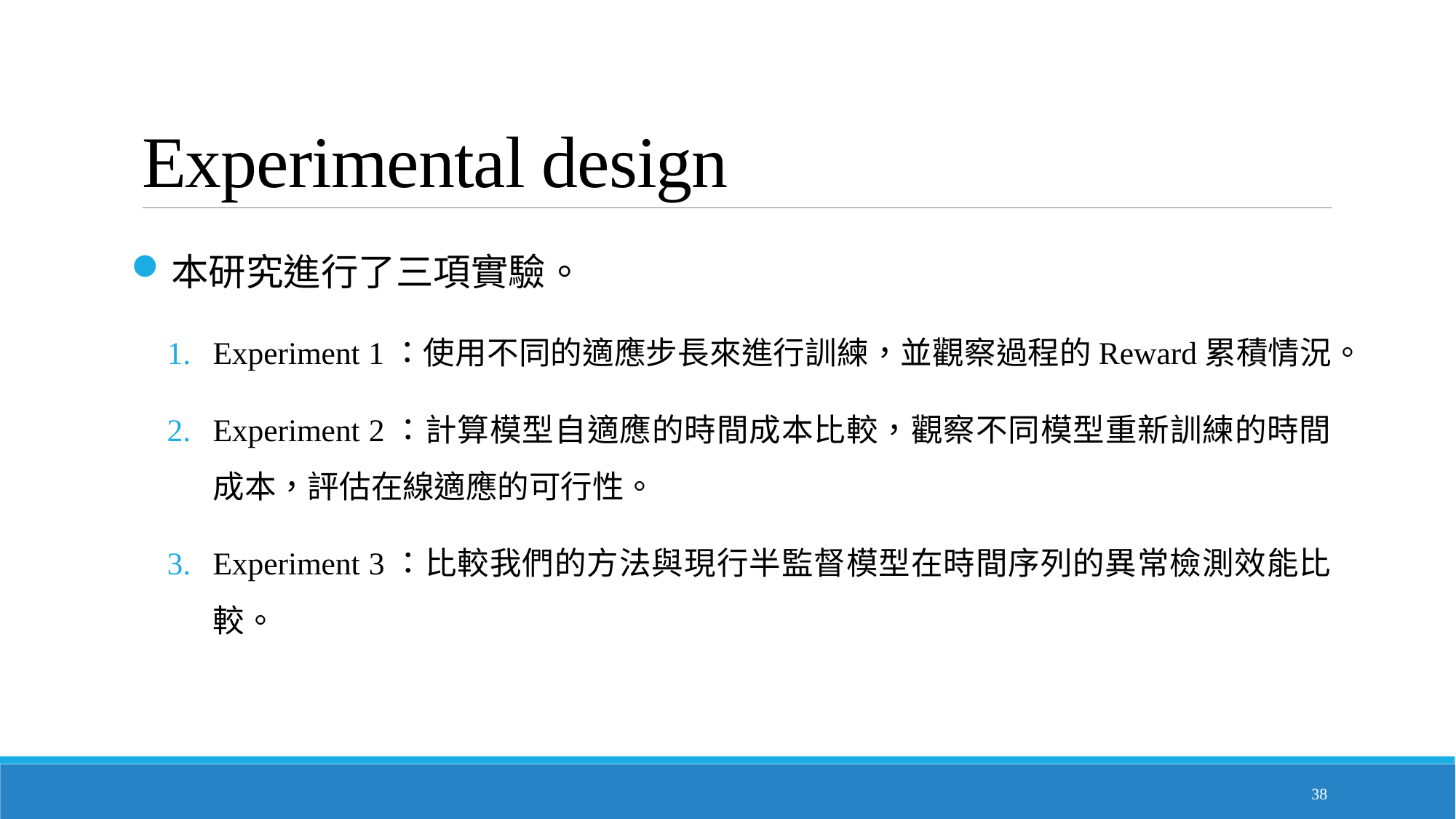

# Experimental design
本研究進行了三項實驗。
Experiment 1：使用不同的適應步長來進行訓練，並觀察過程的Reward累積情況。
Experiment 2：計算模型自適應的時間成本比較，觀察不同模型重新訓練的時間成本，評估在線適應的可行性。
Experiment 3：比較我們的方法與現行半監督模型在時間序列的異常檢測效能比較。
38